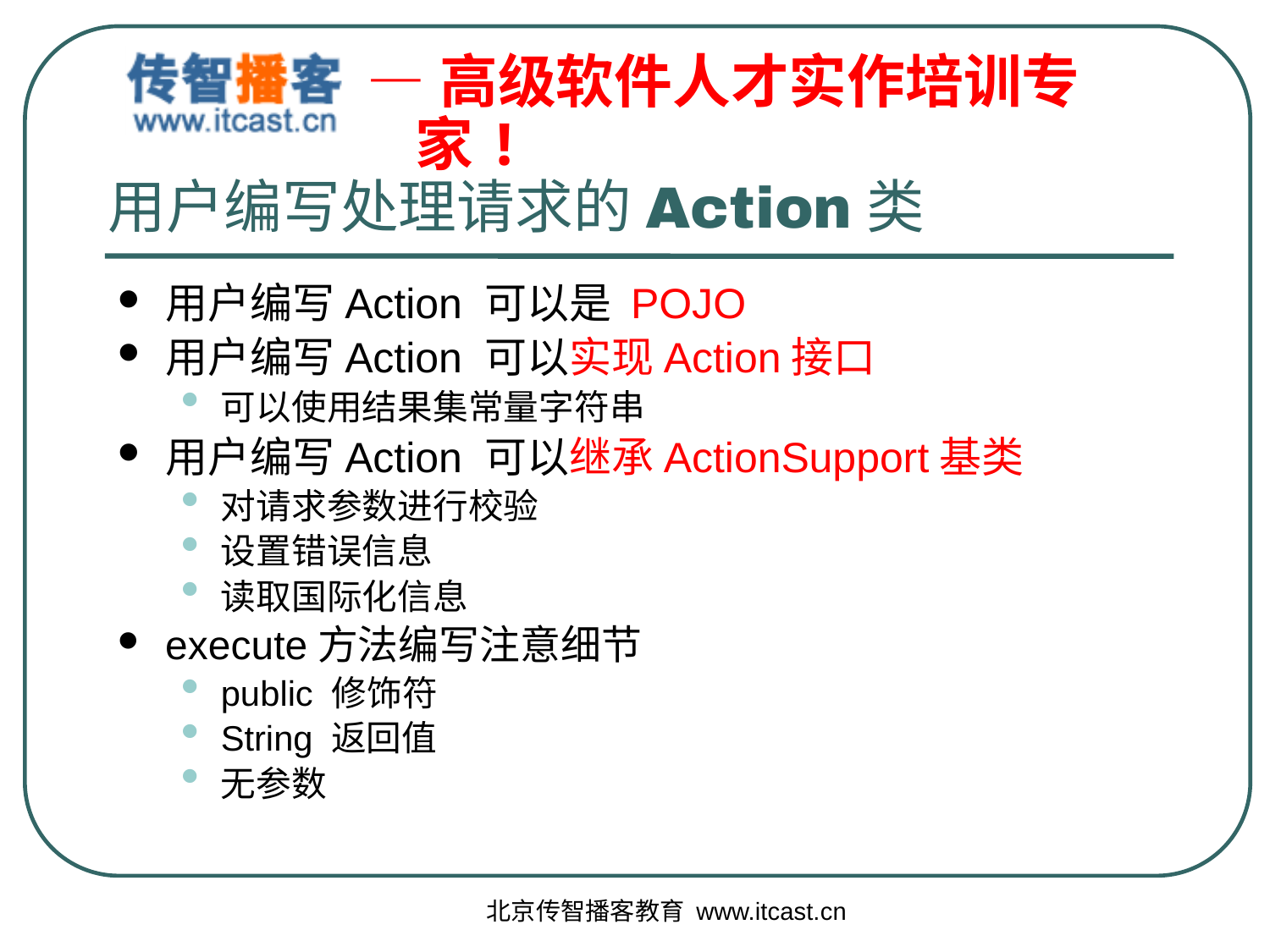

# 用户编写处理请求的Action类
用户编写Action 可以是 POJO
用户编写Action 可以实现Action接口
可以使用结果集常量字符串
用户编写Action 可以继承ActionSupport基类
对请求参数进行校验
设置错误信息
读取国际化信息
execute方法编写注意细节
public 修饰符
String 返回值
无参数
北京传智播客教育 www.itcast.cn